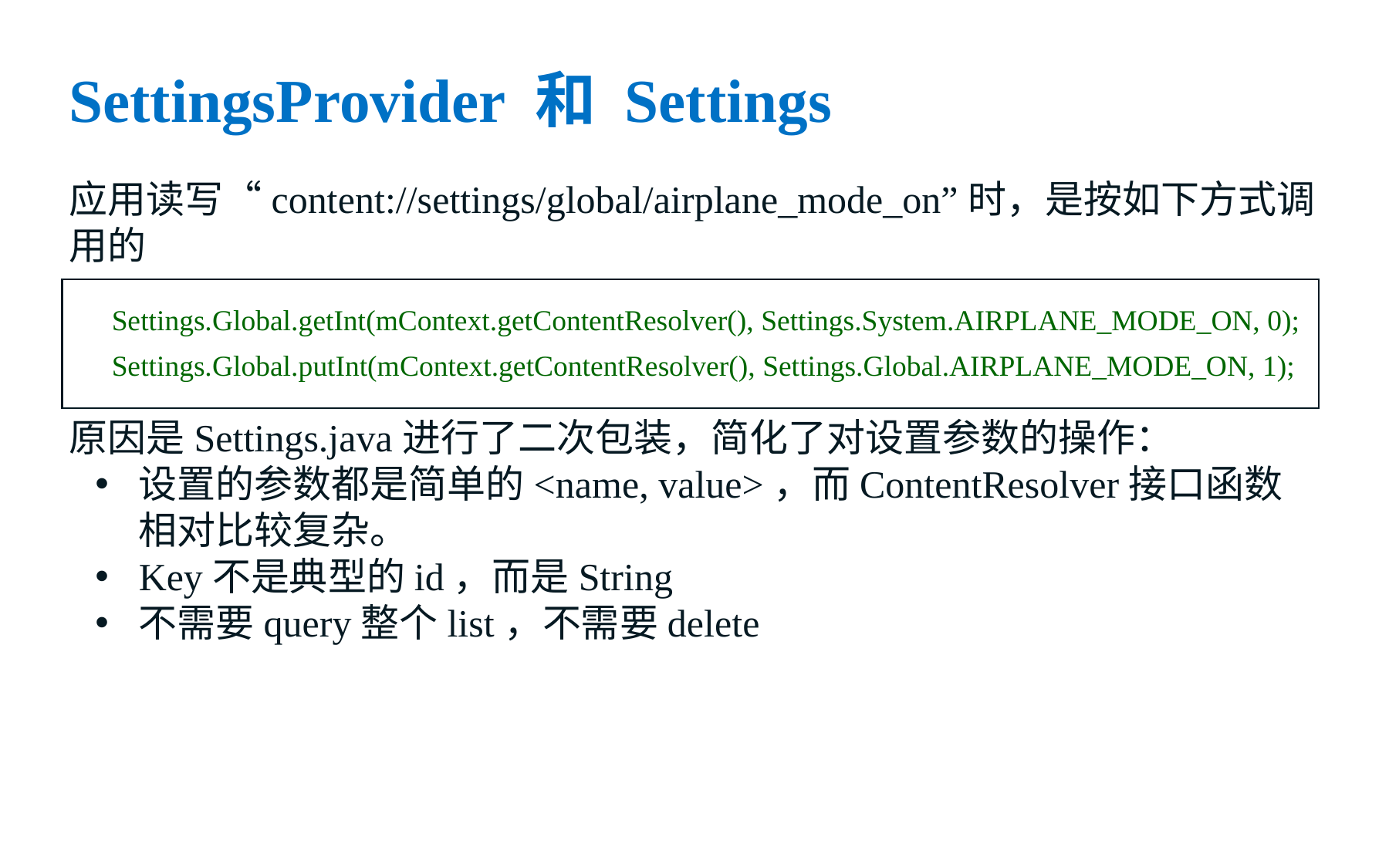

# SettingsProvider 和 Settings
应用读写“content://settings/global/airplane_mode_on”时，是按如下方式调用的

原因是Settings.java进行了二次包装，简化了对设置参数的操作：
设置的参数都是简单的<name, value>，而ContentResolver接口函数相对比较复杂。
Key不是典型的id，而是String
不需要query整个list，不需要delete

Settings.Global.getInt(mContext.getContentResolver(), Settings.System.AIRPLANE_MODE_ON, 0);
Settings.Global.putInt(mContext.getContentResolver(), Settings.Global.AIRPLANE_MODE_ON, 1);